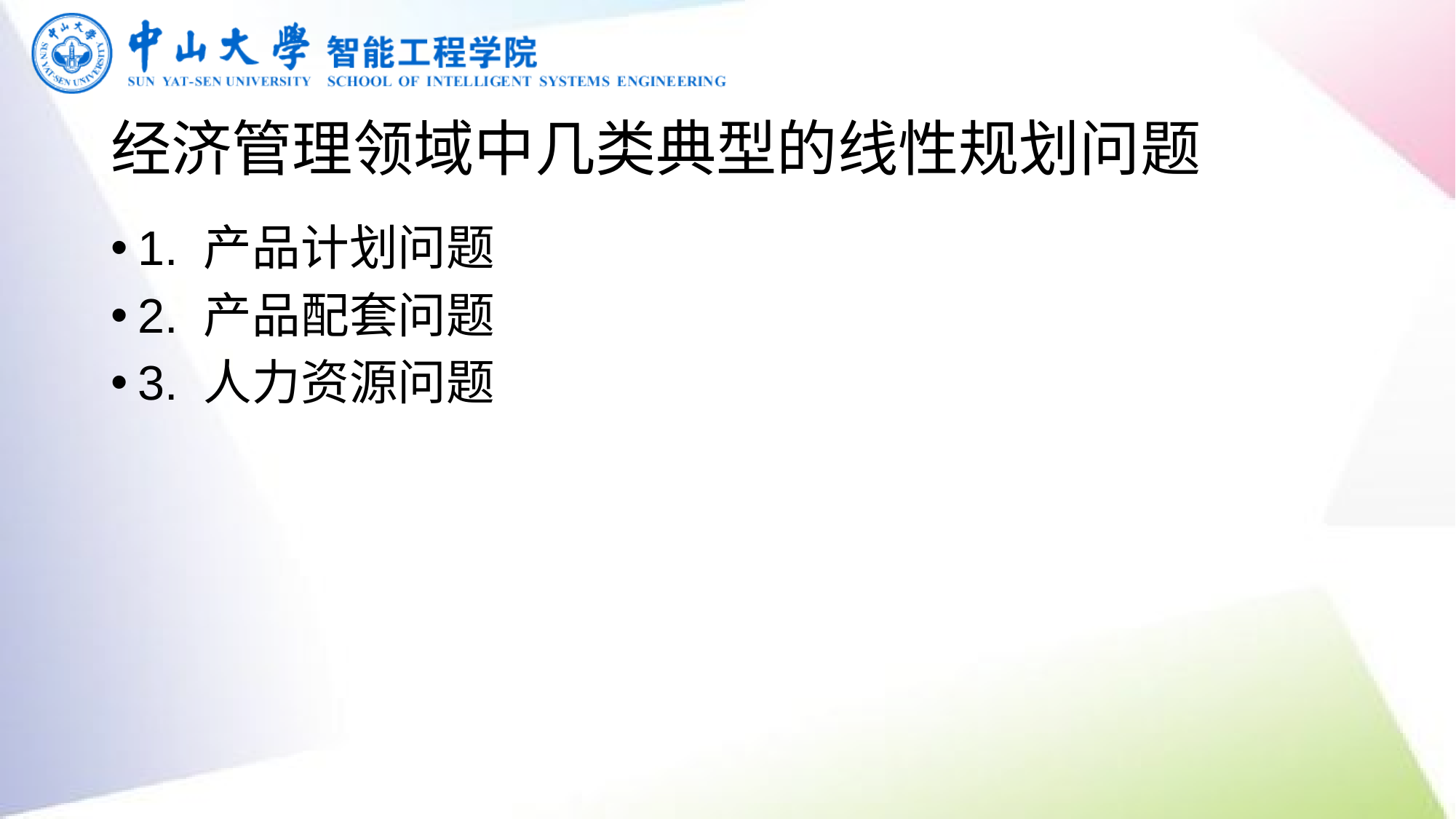

# 经济管理领域中几类典型的线性规划问题
1. 产品计划问题
2. 产品配套问题
3. 人力资源问题